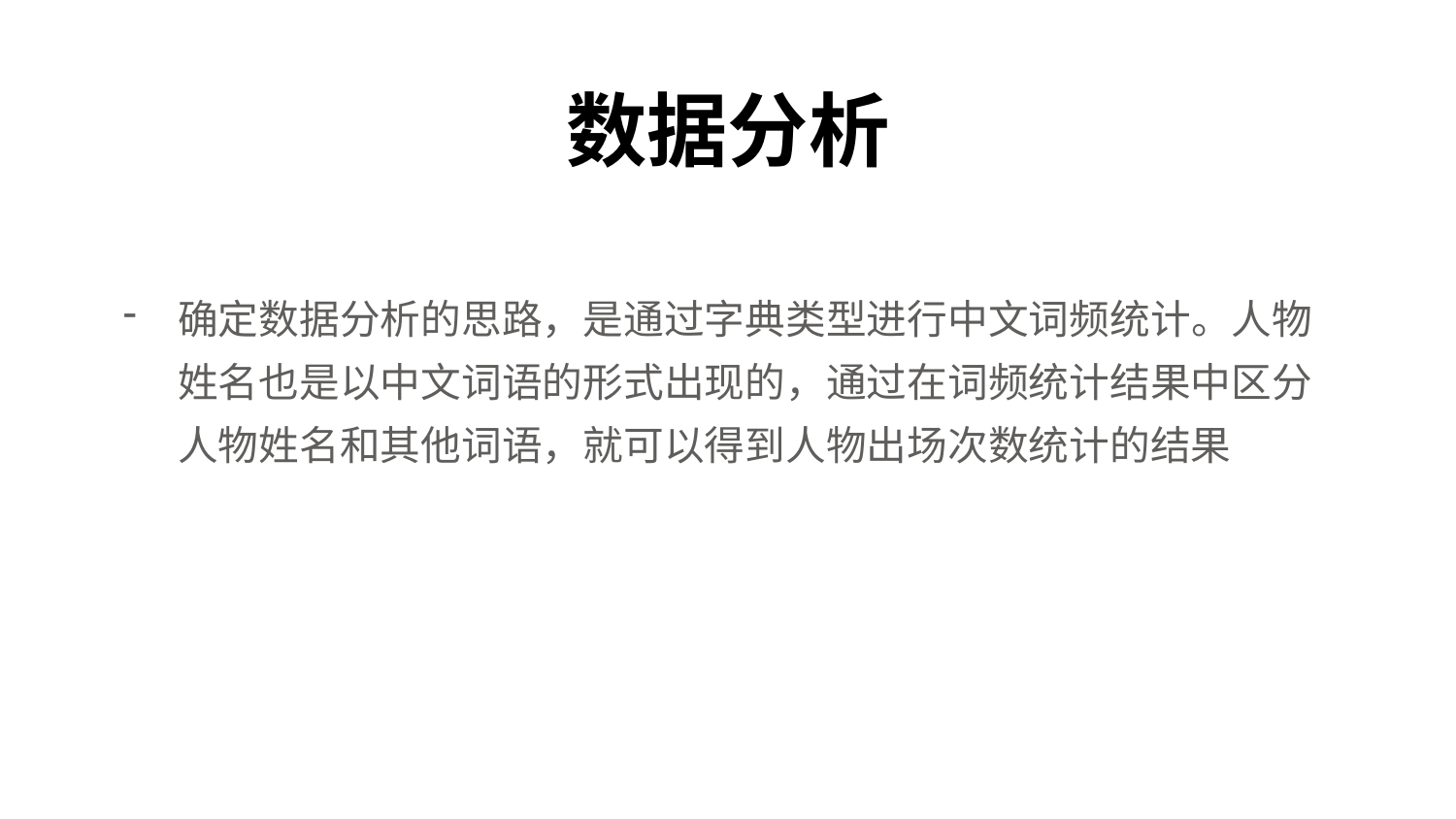

数据分析
确定数据分析的思路，是通过字典类型进行中文词频统计。人物姓名也是以中文词语的形式出现的，通过在词频统计结果中区分人物姓名和其他词语，就可以得到人物出场次数统计的结果